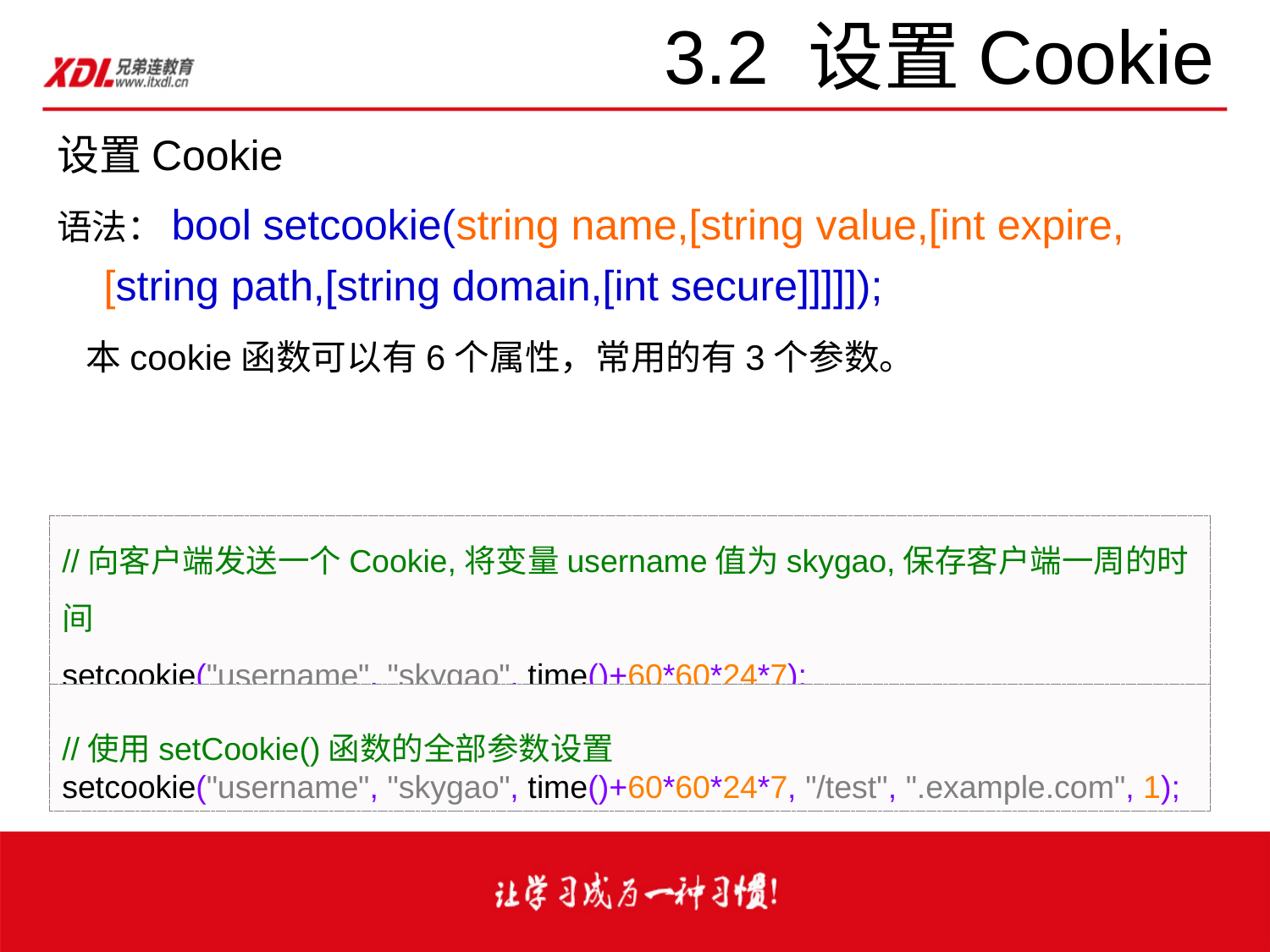

# 3.2 设置Cookie
设置Cookie
语法：bool setcookie(string name,[string value,[int expire,[string path,[string domain,[int secure]]]]]);
  本cookie函数可以有6个属性，常用的有3个参数。
//向客户端发送一个Cookie,将变量username值为skygao,保存客户端一周的时间
setcookie("username", "skygao", time()+60*60*24*7);
//使用setCookie()函数的全部参数设置
setcookie("username", "skygao", time()+60*60*24*7, "/test", ".example.com", 1);